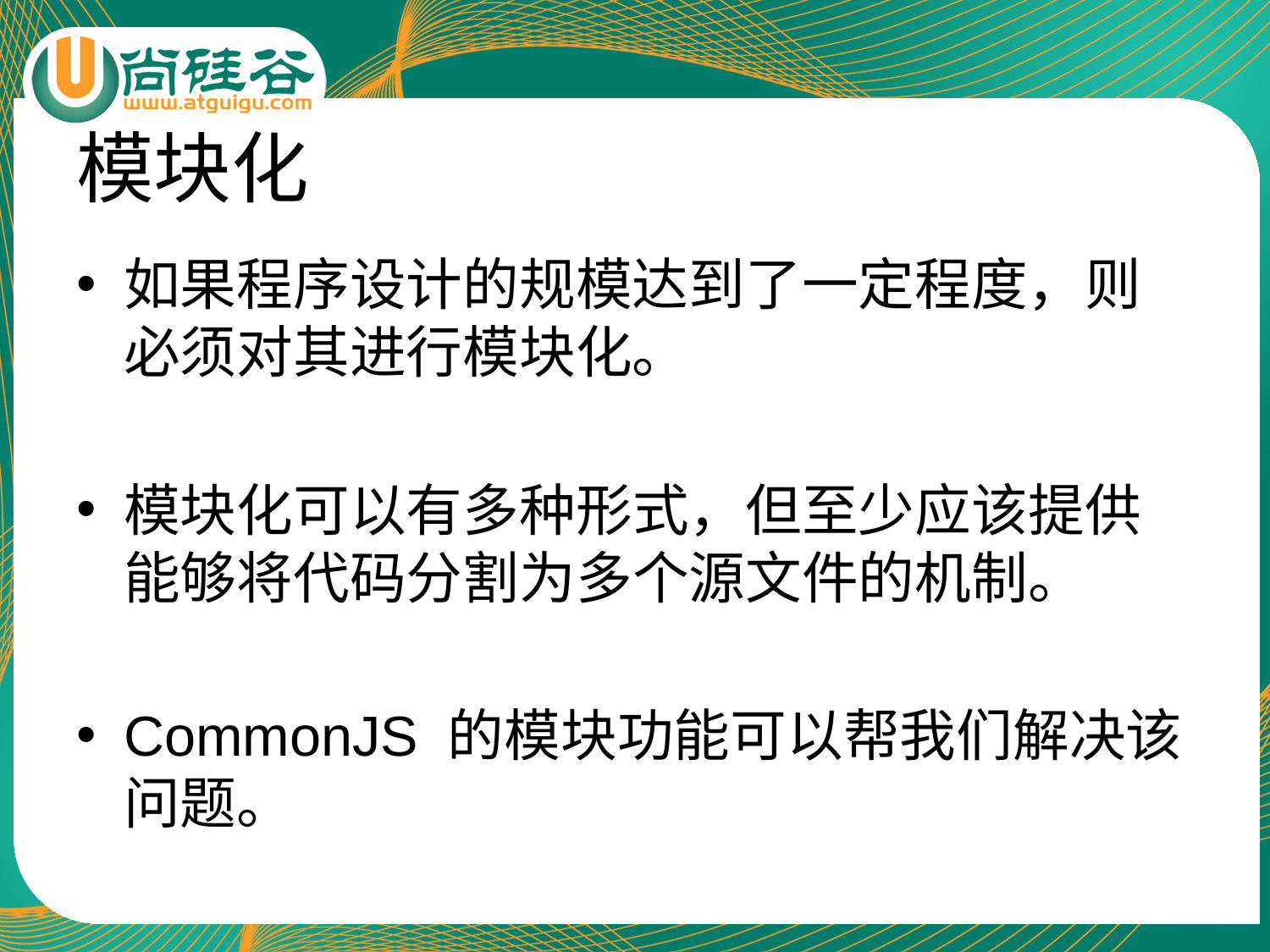

# 模块化
如果程序设计的规模达到了一定程度，则必须对其进行模块化。

模块化可以有多种形式，但至少应该提供能够将代码分割为多个源文件的机制。

CommonJS 的模块功能可以帮我们解决该问题。